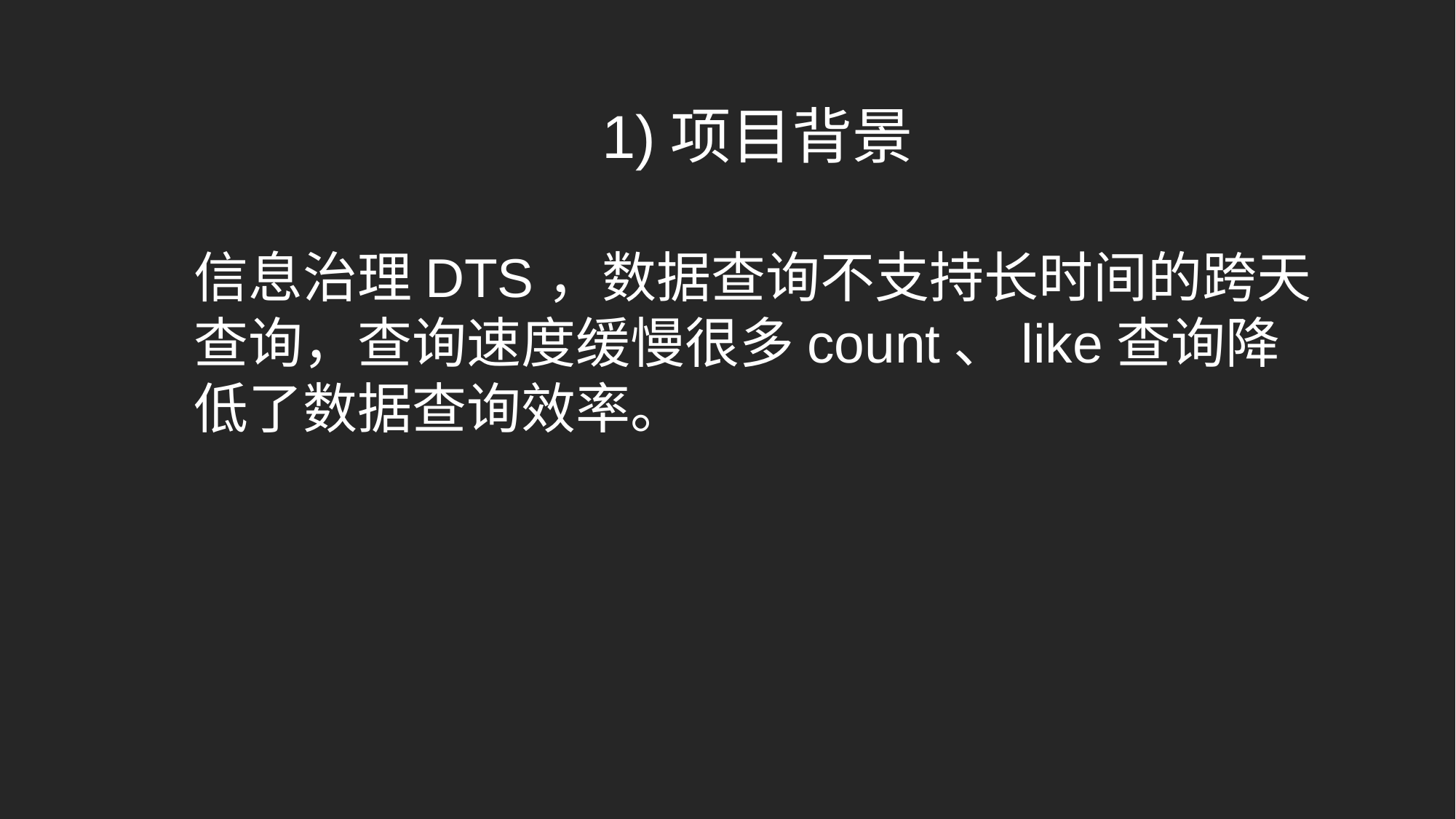

1)项目背景

信息治理DTS，数据查询不支持长时间的跨天查询，查询速度缓慢很多count、like查询降低了数据查询效率。